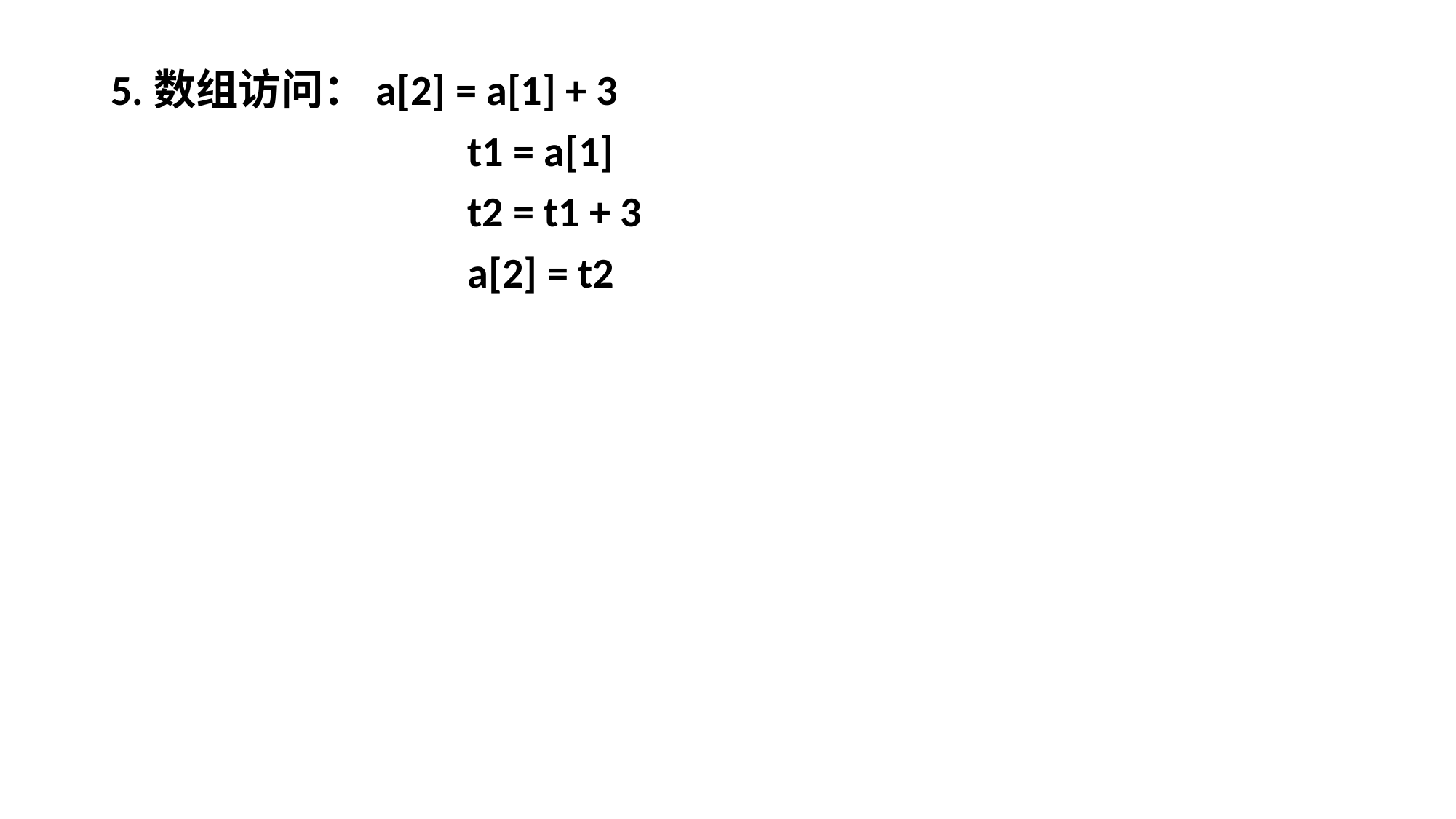

5.数组访问：a[2] = a[1] + 3
                                     t1 = a[1]
                                     t2 = t1 + 3
                                     a[2] = t2